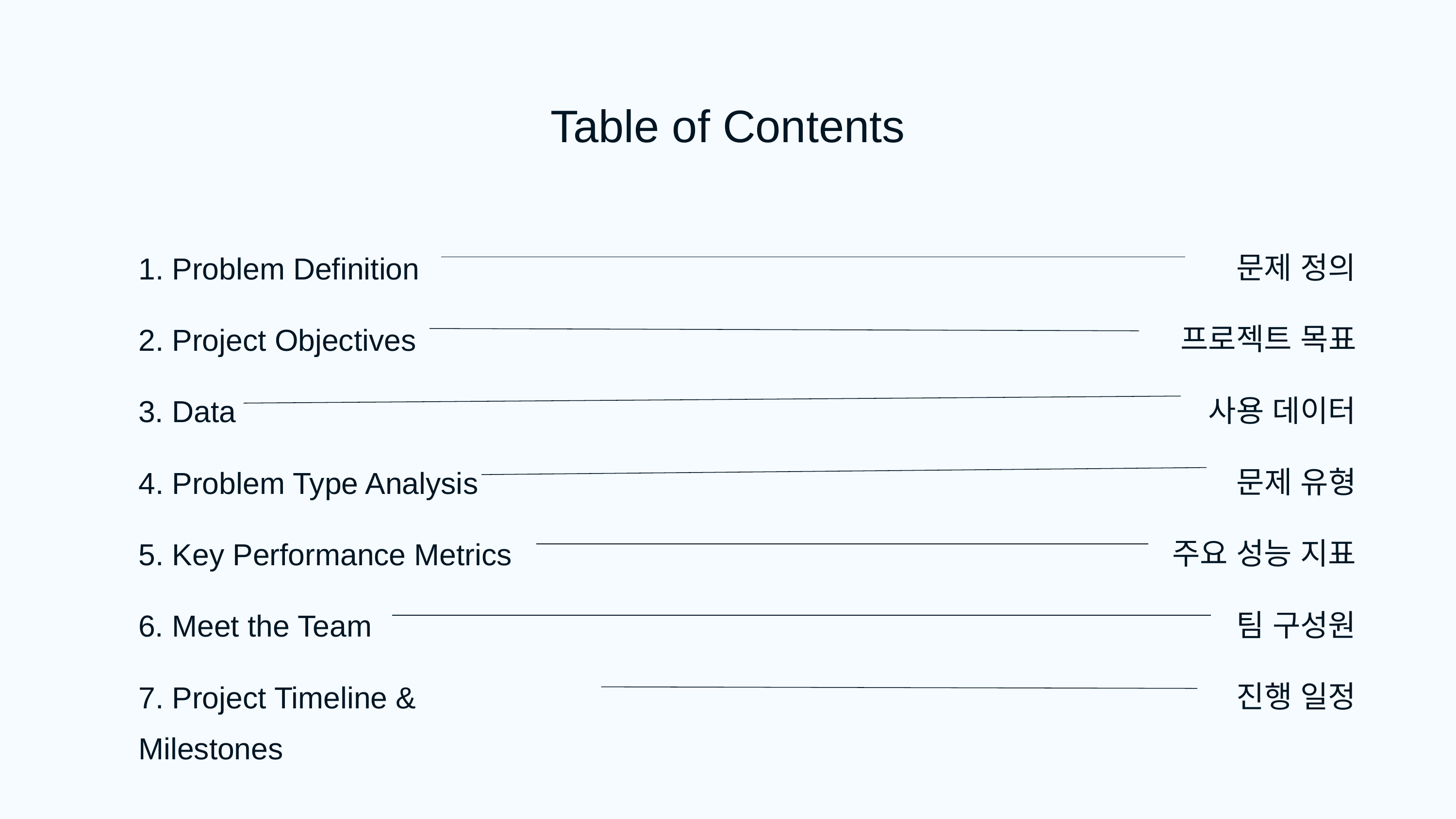

Table of Contents
문제 정의
1. Problem Definition
 프로젝트 목표
2. Project Objectives
사용 데이터
3. Data
문제 유형
4. Problem Type Analysis
주요 성능 지표
5. Key Performance Metrics
팀 구성원
6. Meet the Team
진행 일정
7. Project Timeline & Milestones